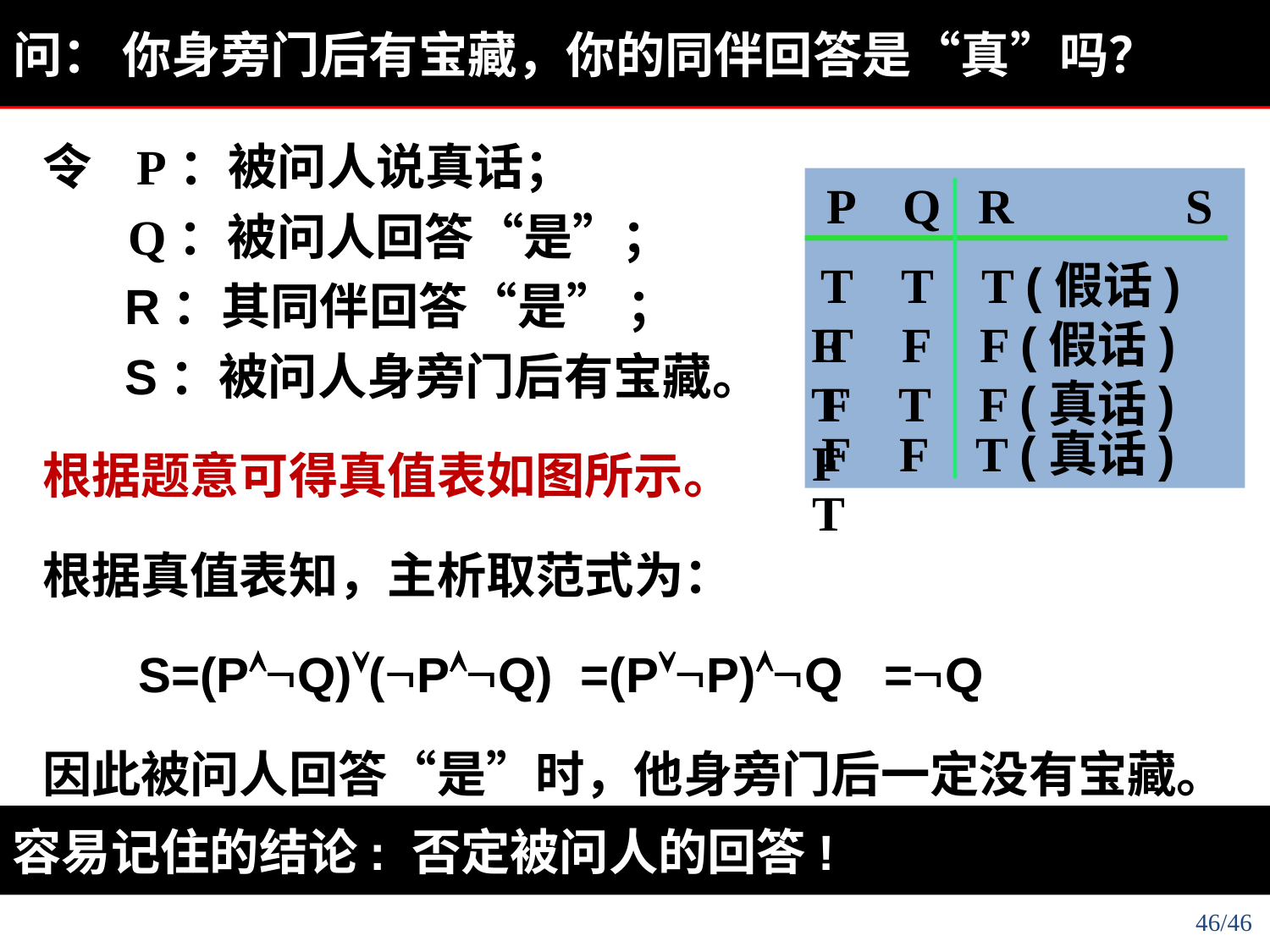

问： 你身旁门后有宝藏，你的同伴回答是“真”吗？
令   P：被问人说真话；
       Q：被问人回答“是”；
      R：其同伴回答“是” ；
      S：被问人身旁门后有宝藏。
根据题意可得真值表如图所示。
根据真值表知，主析取范式为：
       S=(P∧¬Q)∨(¬P∧¬Q)  =(P∨¬P)∧¬Q   =¬Q
因此被问人回答“是”时，他身旁门后一定没有宝藏。
P    Q   R              S

T    T    T (假话)  F
T    F    F (假话)  T
F    T    F (真话)  F
F    F    T (真话)  T
容易记住的结论: 否定被问人的回答!
46/46